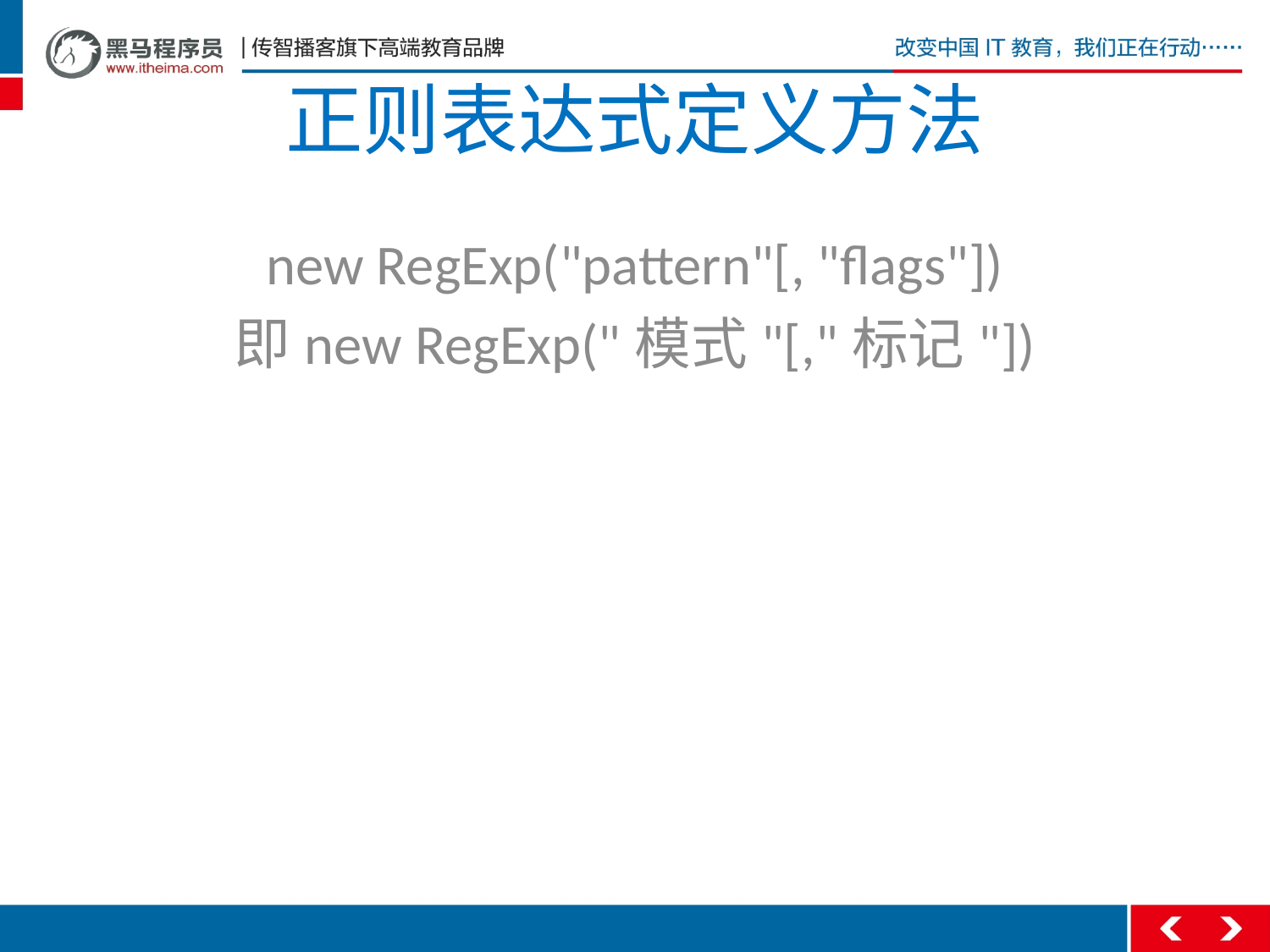

# 正则表达式定义方法
new RegExp("pattern"[, "flags"])
即new RegExp("模式"[,"标记"])